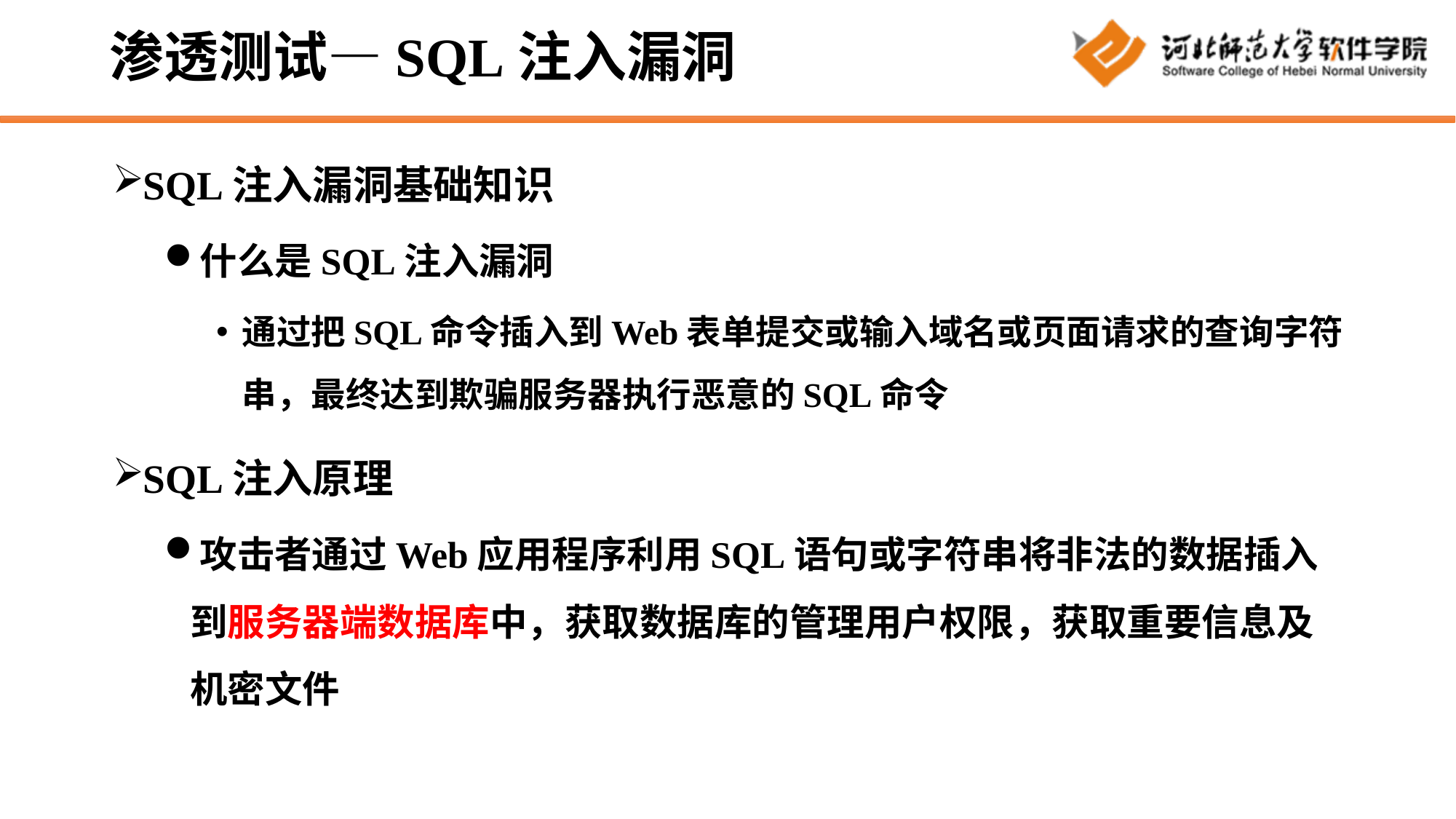

# 渗透测试—SQL注入漏洞
SQL注入漏洞基础知识
什么是SQL注入漏洞
通过把SQL命令插入到Web表单提交或输入域名或页面请求的查询字符串，最终达到欺骗服务器执行恶意的SQL命令
SQL注入原理
攻击者通过Web应用程序利用SQL语句或字符串将非法的数据插入到服务器端数据库中，获取数据库的管理用户权限，获取重要信息及机密文件